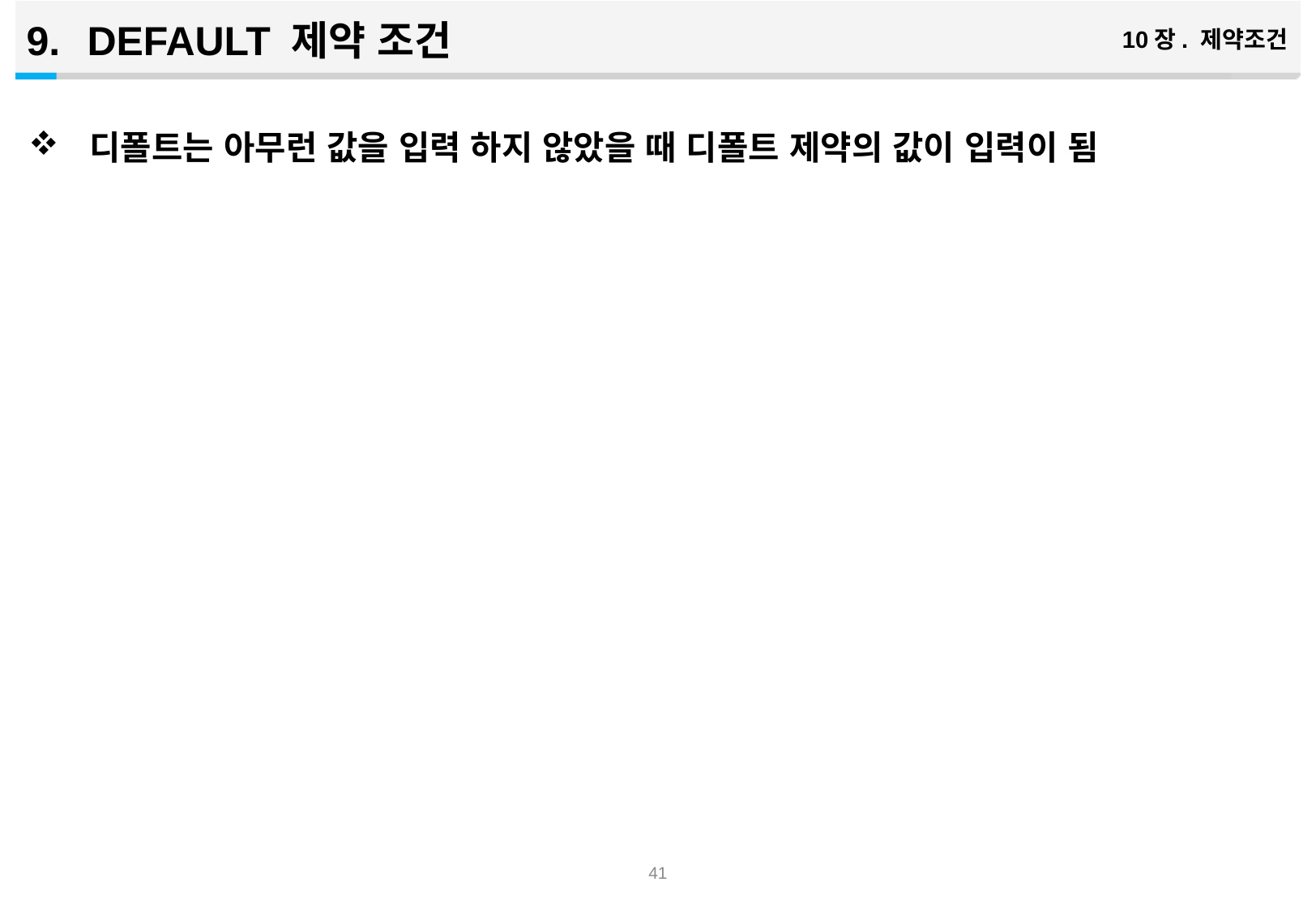

DEFAULT 제약 조건
10장. 제약조건
디폴트는 아무런 값을 입력 하지 않았을 때 디폴트 제약의 값이 입력이 됨
41